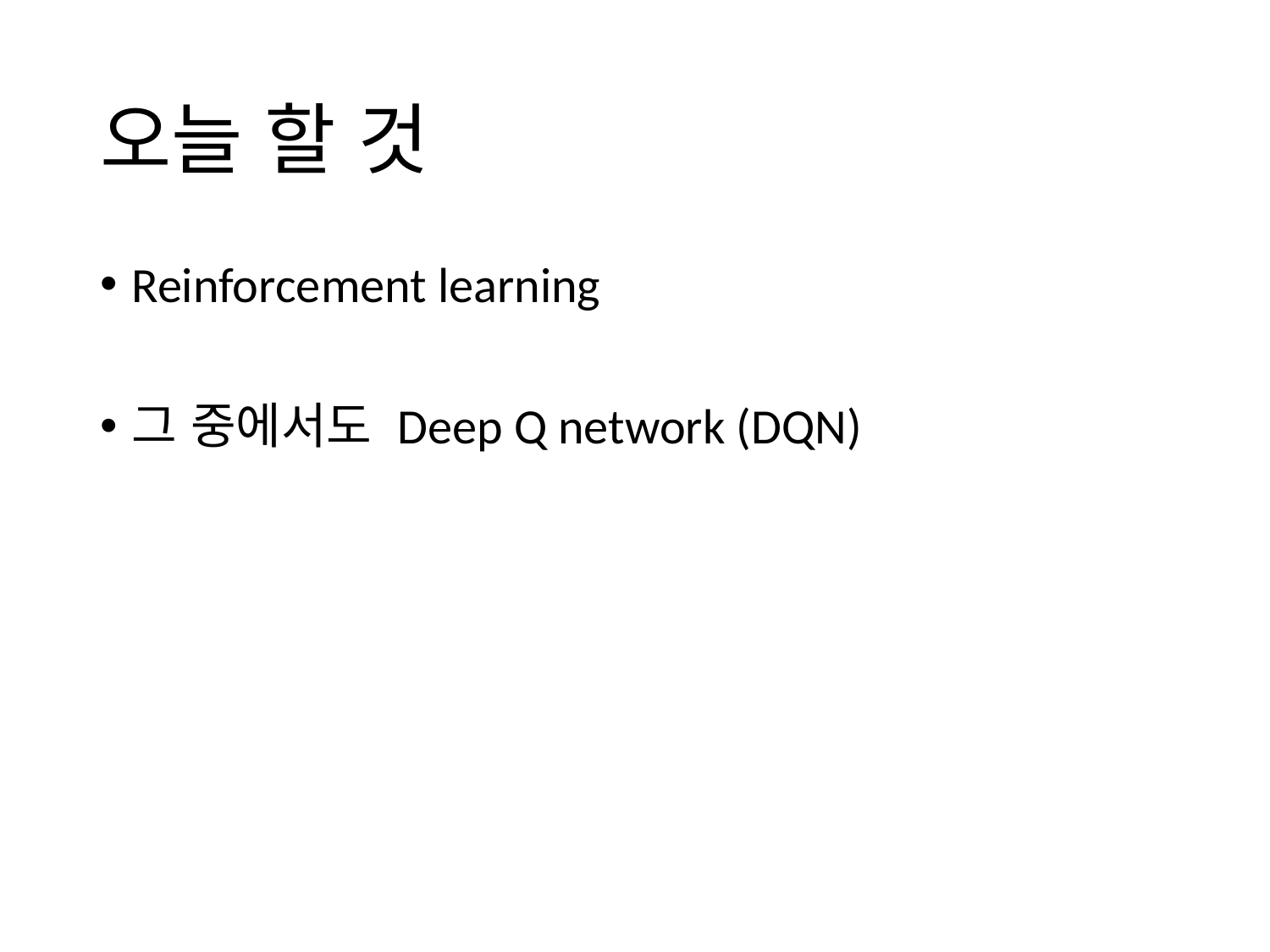

# 오늘 할 것
Reinforcement learning

그 중에서도 Deep Q network (DQN)